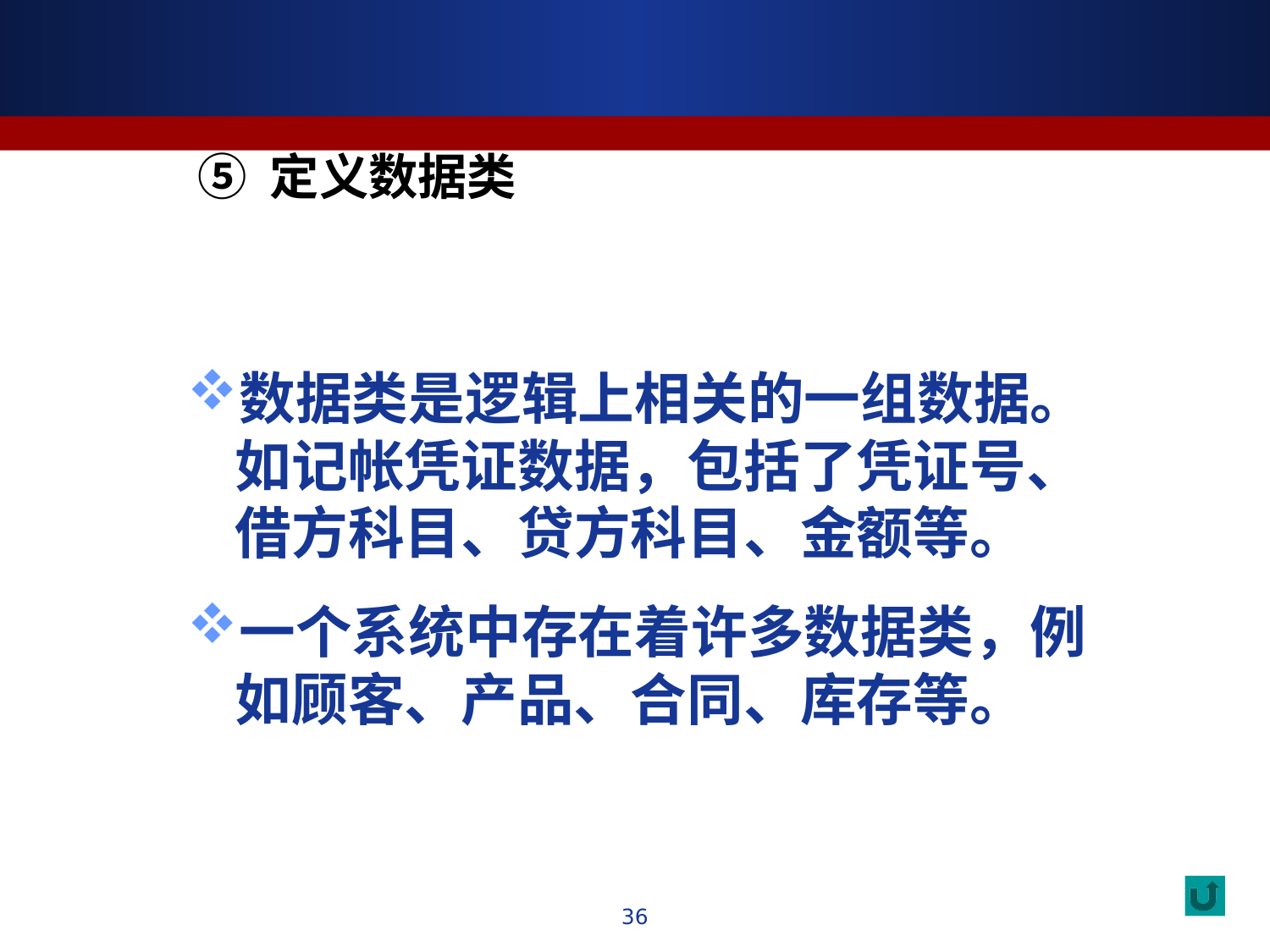

# ⑤ 定义数据类
数据类是逻辑上相关的一组数据。如记帐凭证数据，包括了凭证号、借方科目、贷方科目、金额等。
一个系统中存在着许多数据类，例如顾客、产品、合同、库存等。

36